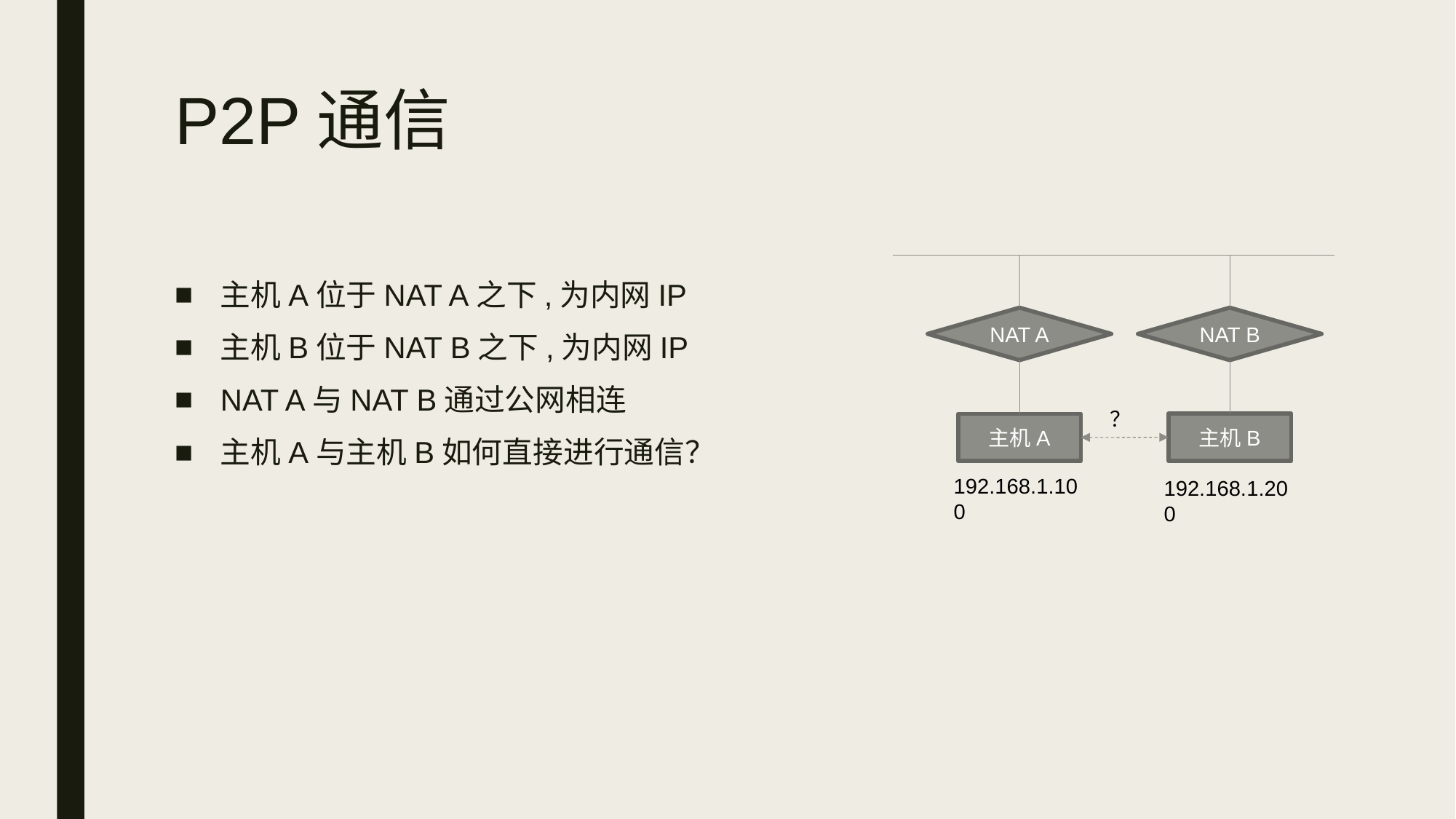

# P2P通信
主机A位于NAT A之下,为内网IP
主机B位于NAT B之下,为内网IP
NAT A与NAT B通过公网相连
主机A与主机B如何直接进行通信？
NAT A
NAT B
？
主机B
主机A
192.168.1.100
192.168.1.200